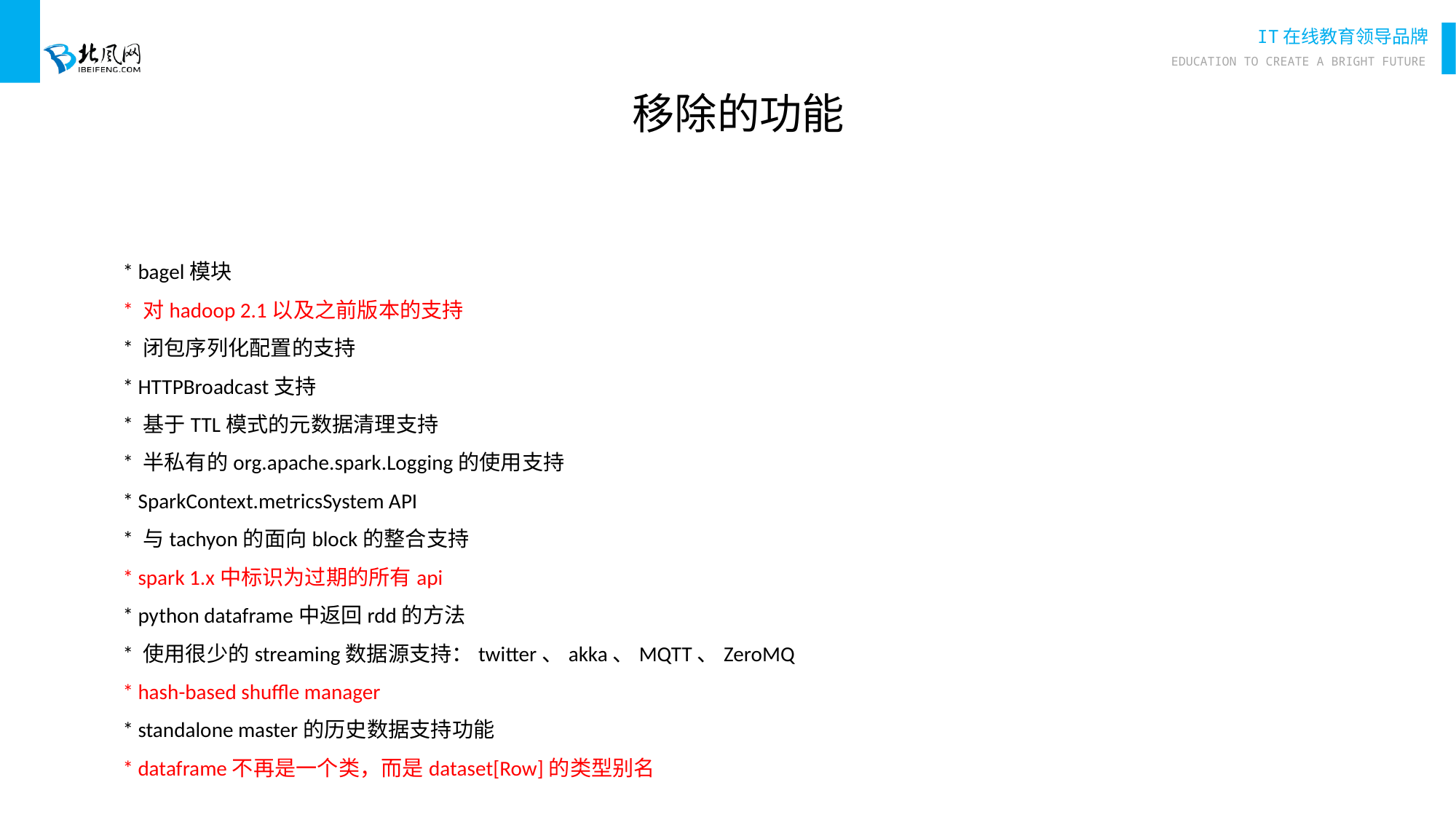

移除的功能
* bagel模块
* 对hadoop 2.1以及之前版本的支持
* 闭包序列化配置的支持
* HTTPBroadcast支持
* 基于TTL模式的元数据清理支持
* 半私有的org.apache.spark.Logging的使用支持
* SparkContext.metricsSystem API
* 与tachyon的面向block的整合支持
* spark 1.x中标识为过期的所有api
* python dataframe中返回rdd的方法
* 使用很少的streaming数据源支持：twitter、akka、MQTT、ZeroMQ
* hash-based shuffle manager
* standalone master的历史数据支持功能
* dataframe不再是一个类，而是dataset[Row]的类型别名